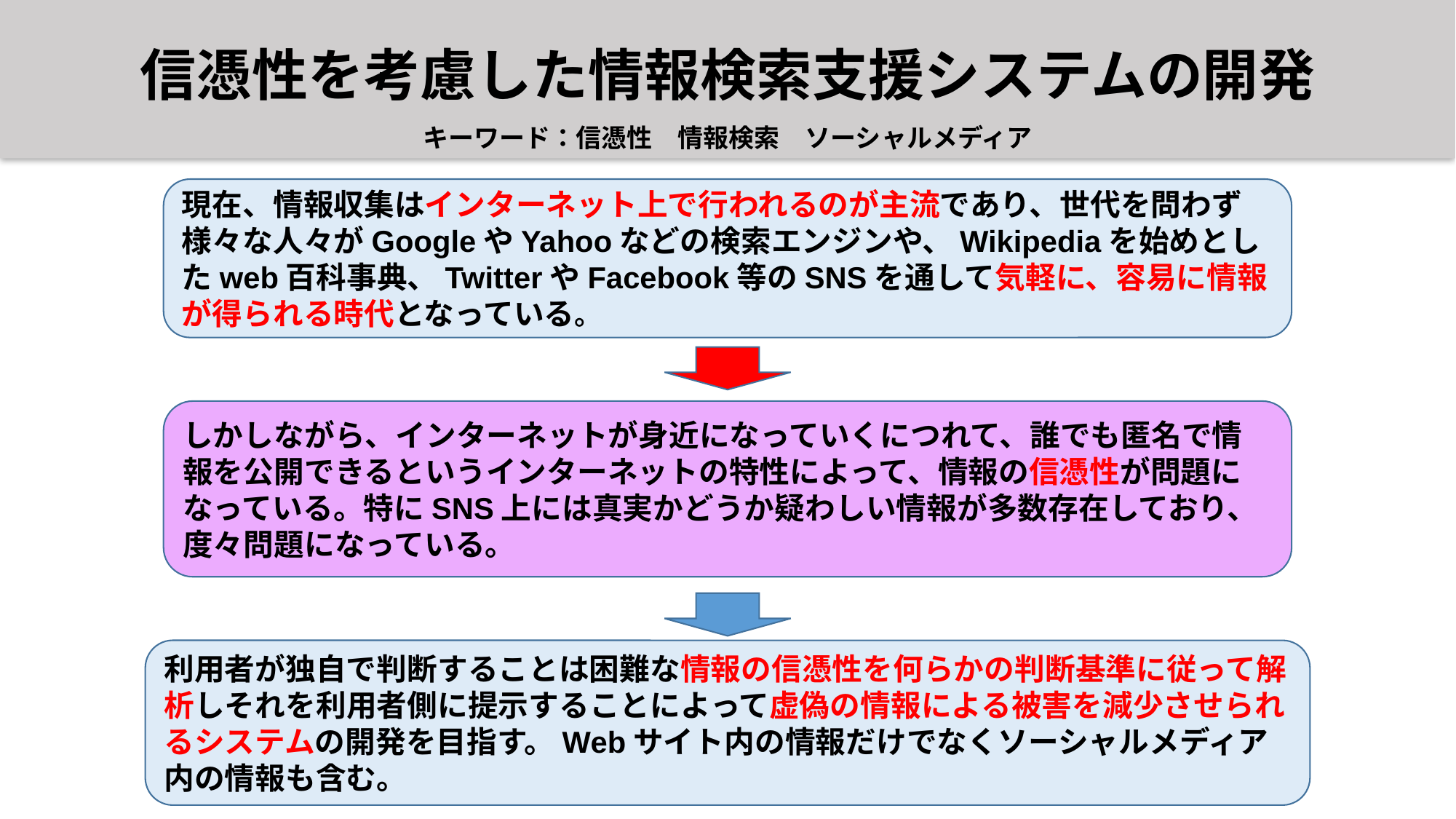

# 信憑性を考慮した情報検索支援システムの開発 キーワード：信憑性　情報検索　ソーシャルメディア
現在、情報収集はインターネット上で行われるのが主流であり、世代を問わず様々な人々がGoogleやYahooなどの検索エンジンや、Wikipediaを始めとしたweb百科事典、TwitterやFacebook等のSNSを通して気軽に、容易に情報が得られる時代となっている。

しかしながら、インターネットが身近になっていくにつれて、誰でも匿名で情報を公開できるというインターネットの特性によって、情報の信憑性が問題になっている。特にSNS上には真実かどうか疑わしい情報が多数存在しており、度々問題になっている。

利用者が独自で判断することは困難な情報の信憑性を何らかの判断基準に従って解析しそれを利用者側に提示することによって虚偽の情報による被害を減少させられるシステムの開発を目指す。Webサイト内の情報だけでなくソーシャルメディア内の情報も含む。